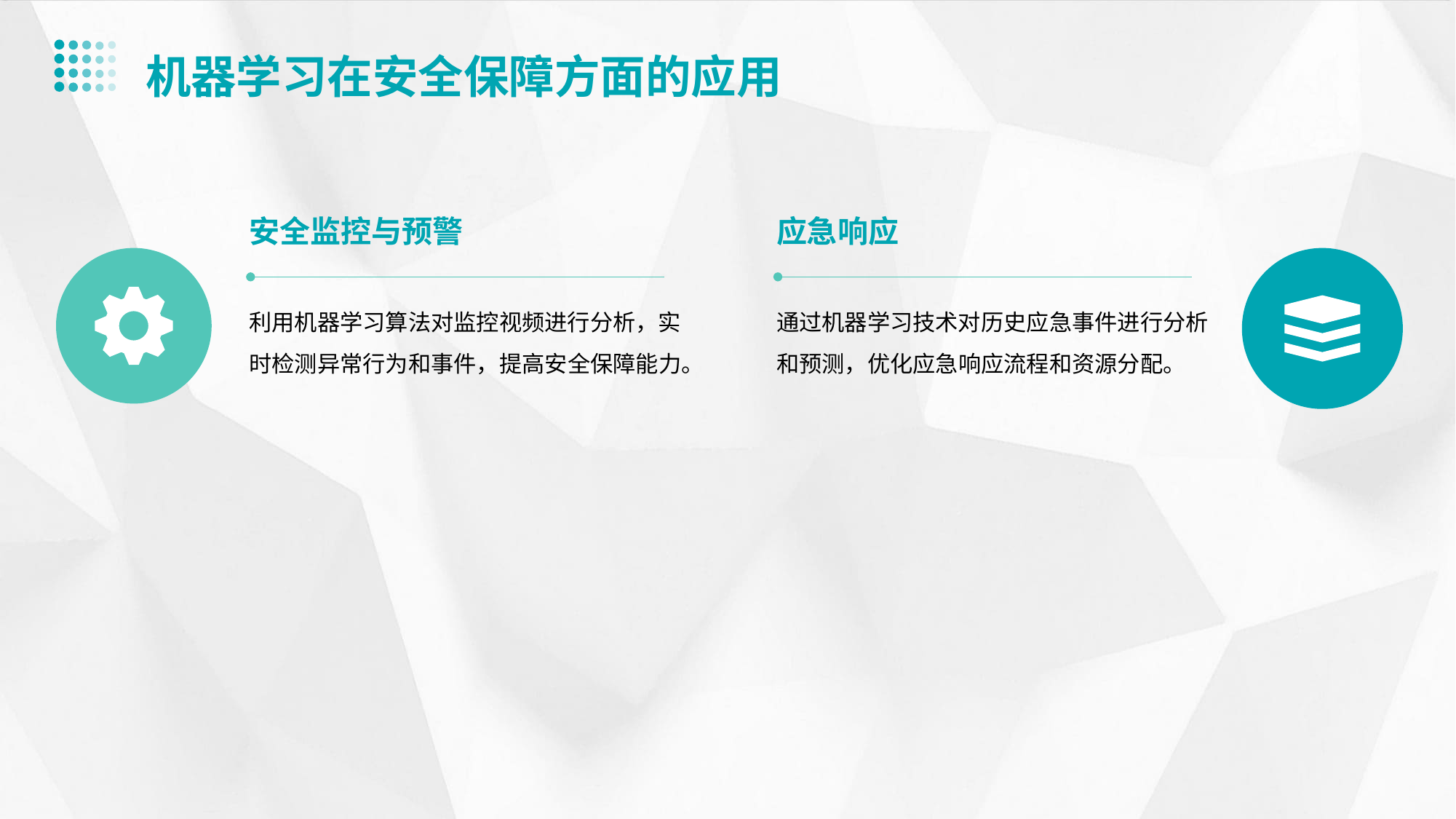

机器学习在安全保障方面的应用

安全监控与预警
应急响应

利用机器学习算法对监控视频进行分析，实时检测异常行为和事件，提高安全保障能力。
通过机器学习技术对历史应急事件进行分析和预测，优化应急响应流程和资源分配。